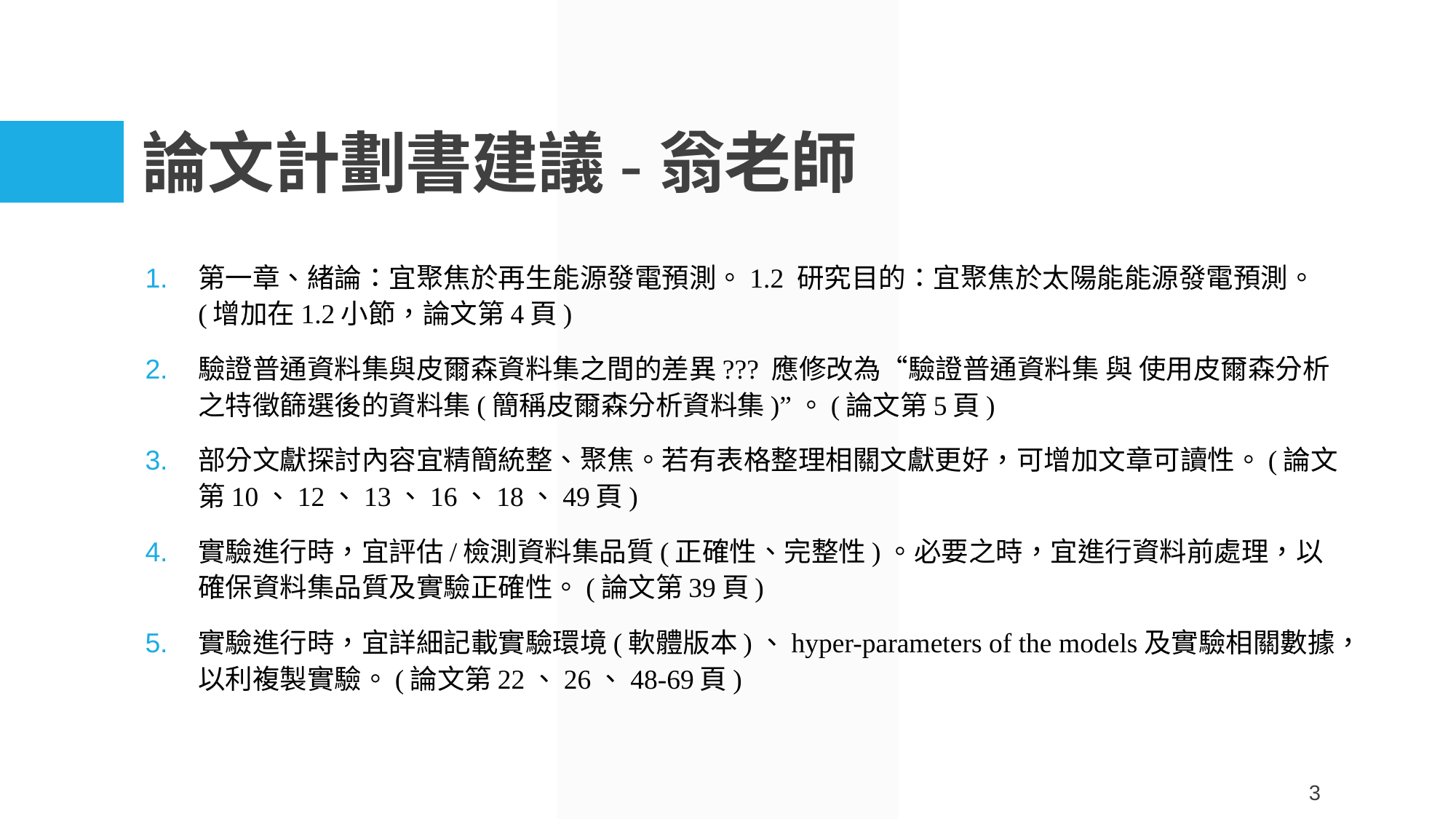

# 論文計劃書建議-翁老師
第一章、緒論：宜聚焦於再生能源發電預測。1.2 研究目的：宜聚焦於太陽能能源發電預測。(增加在1.2小節，論文第4頁)
驗證普通資料集與皮爾森資料集之間的差異??? 應修改為“驗證普通資料集 與 使用皮爾森分析之特徵篩選後的資料集(簡稱皮爾森分析資料集)”。(論文第5頁)
部分文獻探討內容宜精簡統整、聚焦。若有表格整理相關文獻更好，可增加文章可讀性。(論文第10、12、13、16、18、49頁)
實驗進行時，宜評估/檢測資料集品質(正確性、完整性)。必要之時，宜進行資料前處理，以確保資料集品質及實驗正確性。(論文第39頁)
實驗進行時，宜詳細記載實驗環境(軟體版本)、hyper-parameters of the models及實驗相關數據，以利複製實驗。(論文第22、26、48-69頁)
3